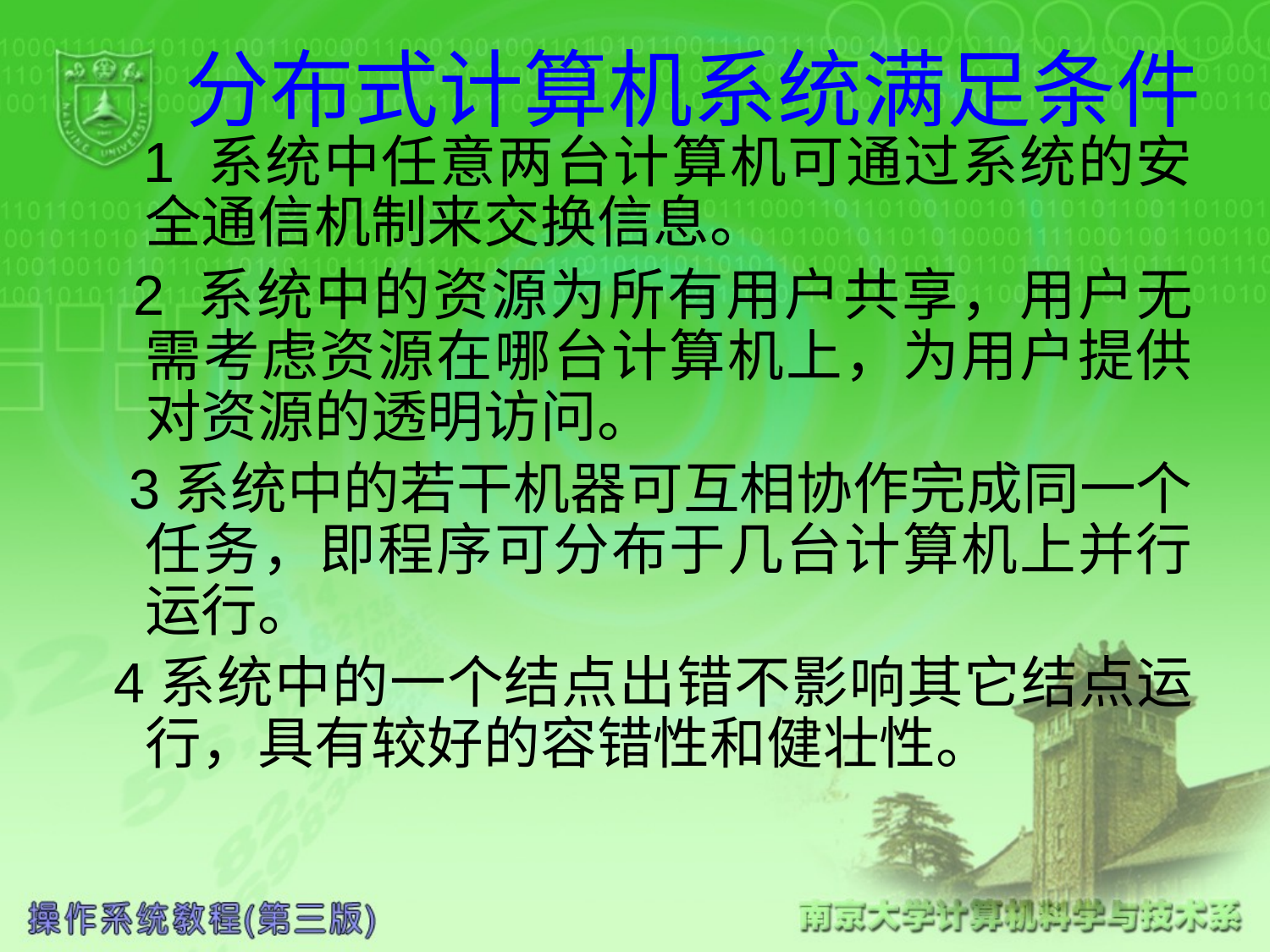

# 分布式计算机系统满足条件
   1 系统中任意两台计算机可通过系统的安全通信机制来交换信息。
  2 系统中的资源为所有用户共享，用户无需考虑资源在哪台计算机上，为用户提供对资源的透明访问。
  3系统中的若干机器可互相协作完成同一个任务，即程序可分布于几台计算机上并行运行。
 4系统中的一个结点出错不影响其它结点运行，具有较好的容错性和健壮性。